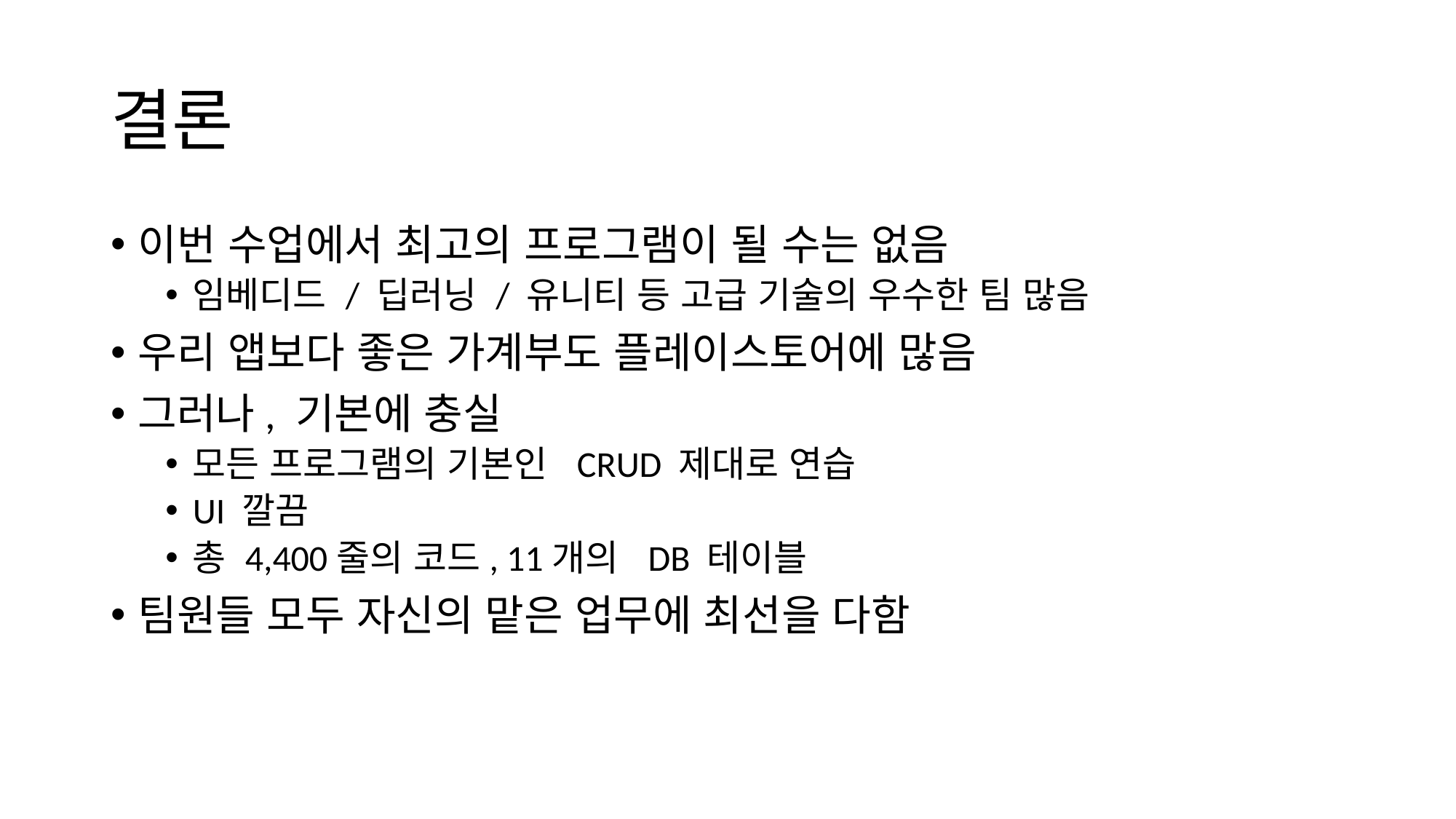

# 결론
이번 수업에서 최고의 프로그램이 될 수는 없음
임베디드 / 딥러닝 / 유니티 등 고급 기술의 우수한 팀 많음
우리 앱보다 좋은 가계부도 플레이스토어에 많음
그러나, 기본에 충실
모든 프로그램의 기본인  CRUD 제대로 연습
UI 깔끔
총 4,400줄의 코드, 11개의  DB 테이블
팀원들 모두 자신의 맡은 업무에 최선을 다함